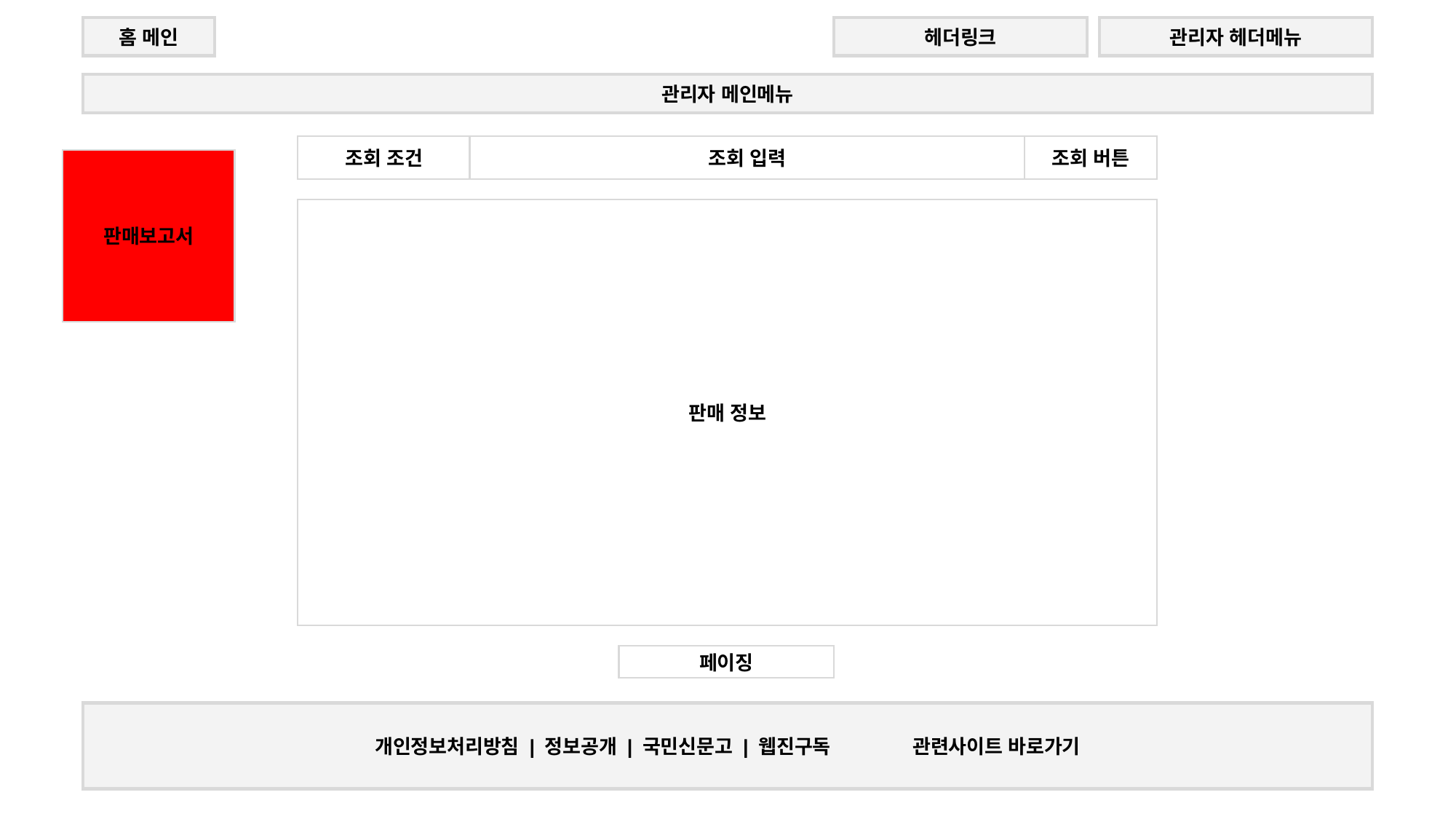

헤더링크
홈 메인
관리자 헤더메뉴
관리자 메인메뉴
조회 조건
조회 입력
조회 버튼
판매보고서
판매 정보
페이징
개인정보처리방침 | 정보공개 | 국민신문고 | 웹진구독               관련사이트 바로가기